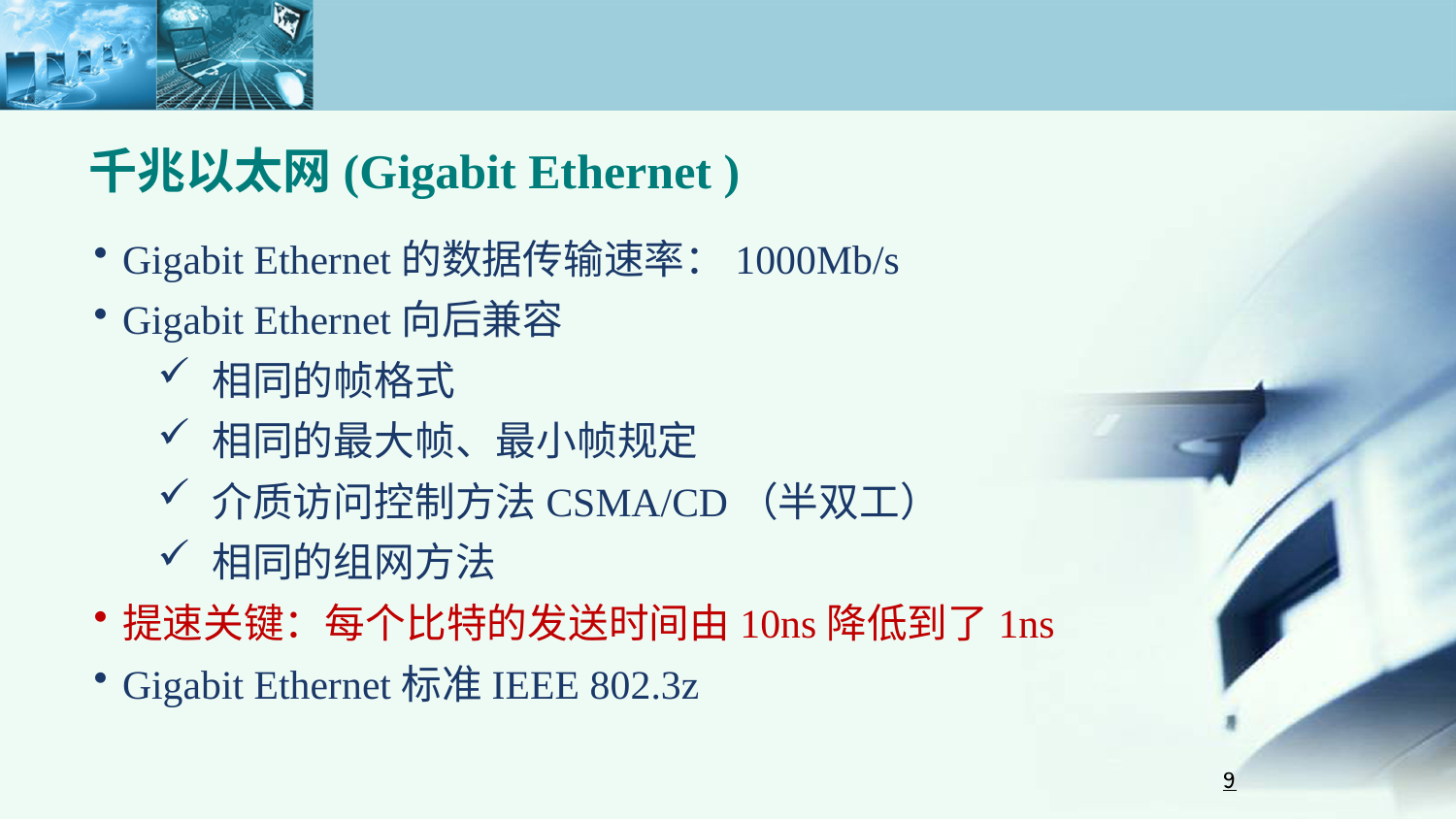

千兆以太网(Gigabit Ethernet )
Gigabit Ethernet的数据传输速率：1000Mb/s
Gigabit Ethernet向后兼容
相同的帧格式
相同的最大帧、最小帧规定
介质访问控制方法CSMA/CD（半双工）
相同的组网方法
提速关键：每个比特的发送时间由10ns降低到了1ns
Gigabit Ethernet标准IEEE 802.3z
9